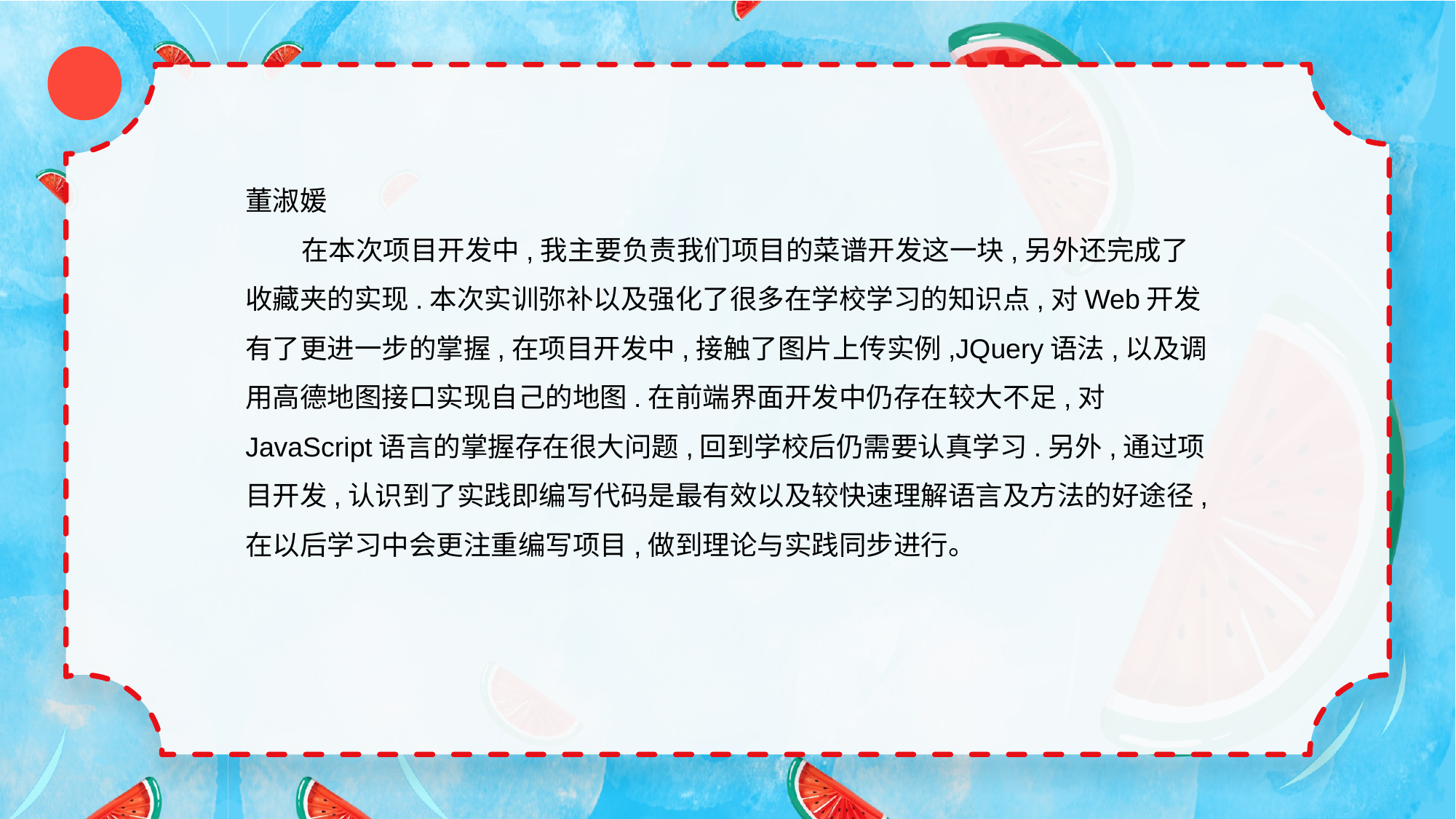

董淑媛
        在本次项目开发中,我主要负责我们项目的菜谱开发这一块,另外还完成了收藏夹的实现.本次实训弥补以及强化了很多在学校学习的知识点,对Web开发有了更进一步的掌握,在项目开发中,接触了图片上传实例,JQuery语法,以及调用高德地图接口实现自己的地图.在前端界面开发中仍存在较大不足,对JavaScript语言的掌握存在很大问题,回到学校后仍需要认真学习.另外,通过项目开发,认识到了实践即编写代码是最有效以及较快速理解语言及方法的好途径,在以后学习中会更注重编写项目,做到理论与实践同步进行。